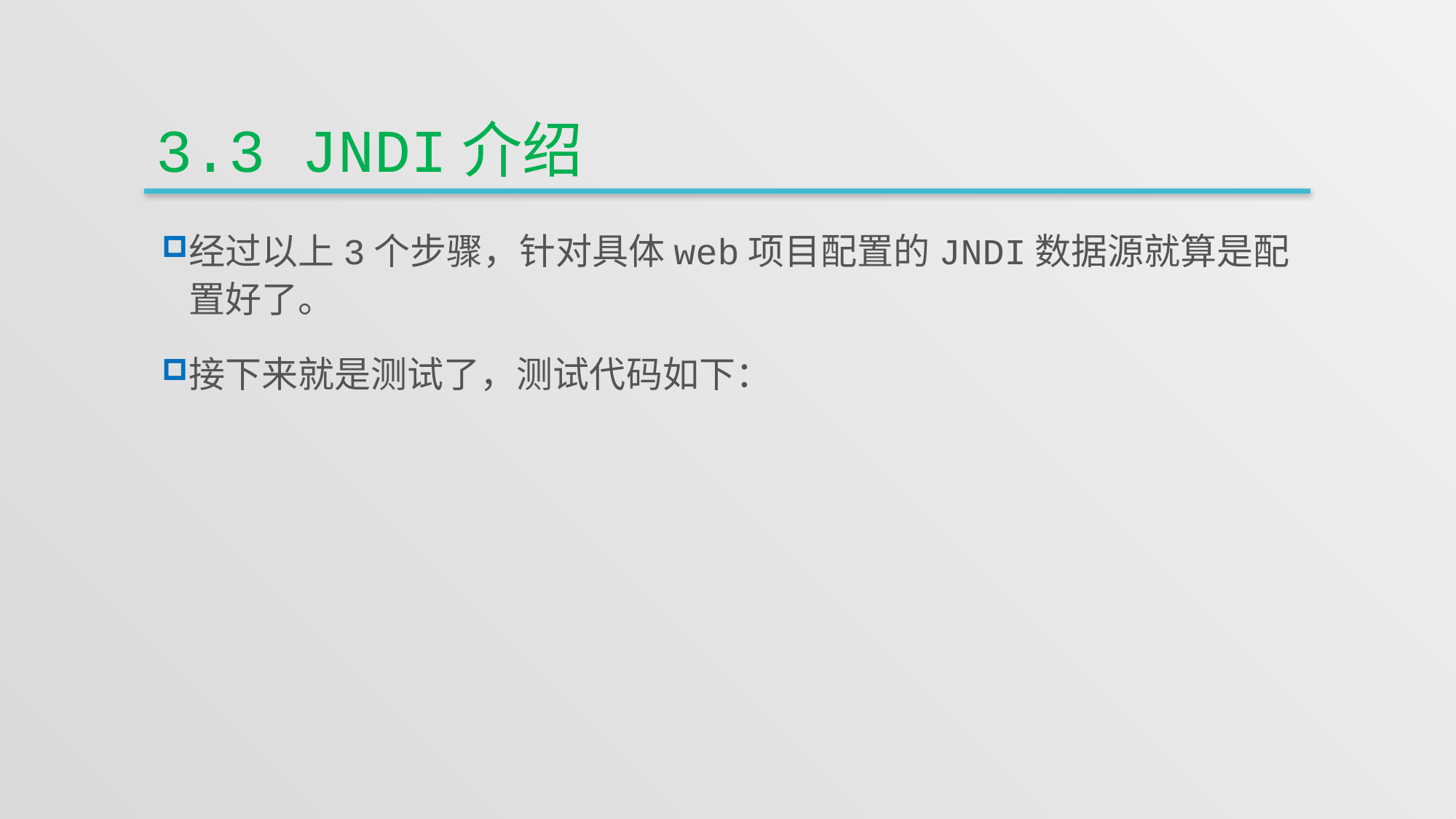

# 3.3 JNDI介绍
经过以上3个步骤，针对具体web项目配置的JNDI数据源就算是配置好了。
接下来就是测试了，测试代码如下：